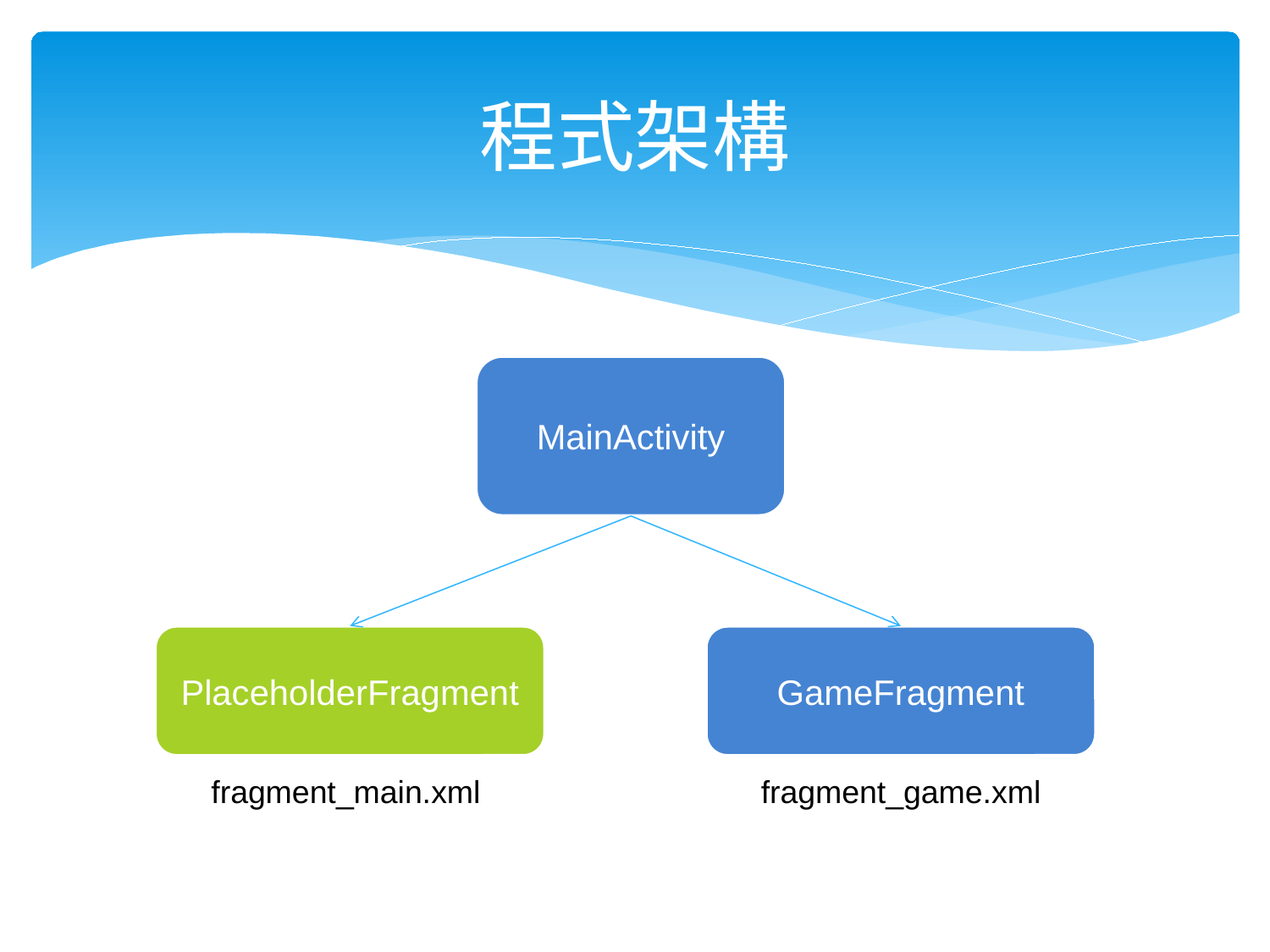

# 程式架構

MainActivity
PlaceholderFragment
GameFragment
fragment_main.xml
fragment_game.xml